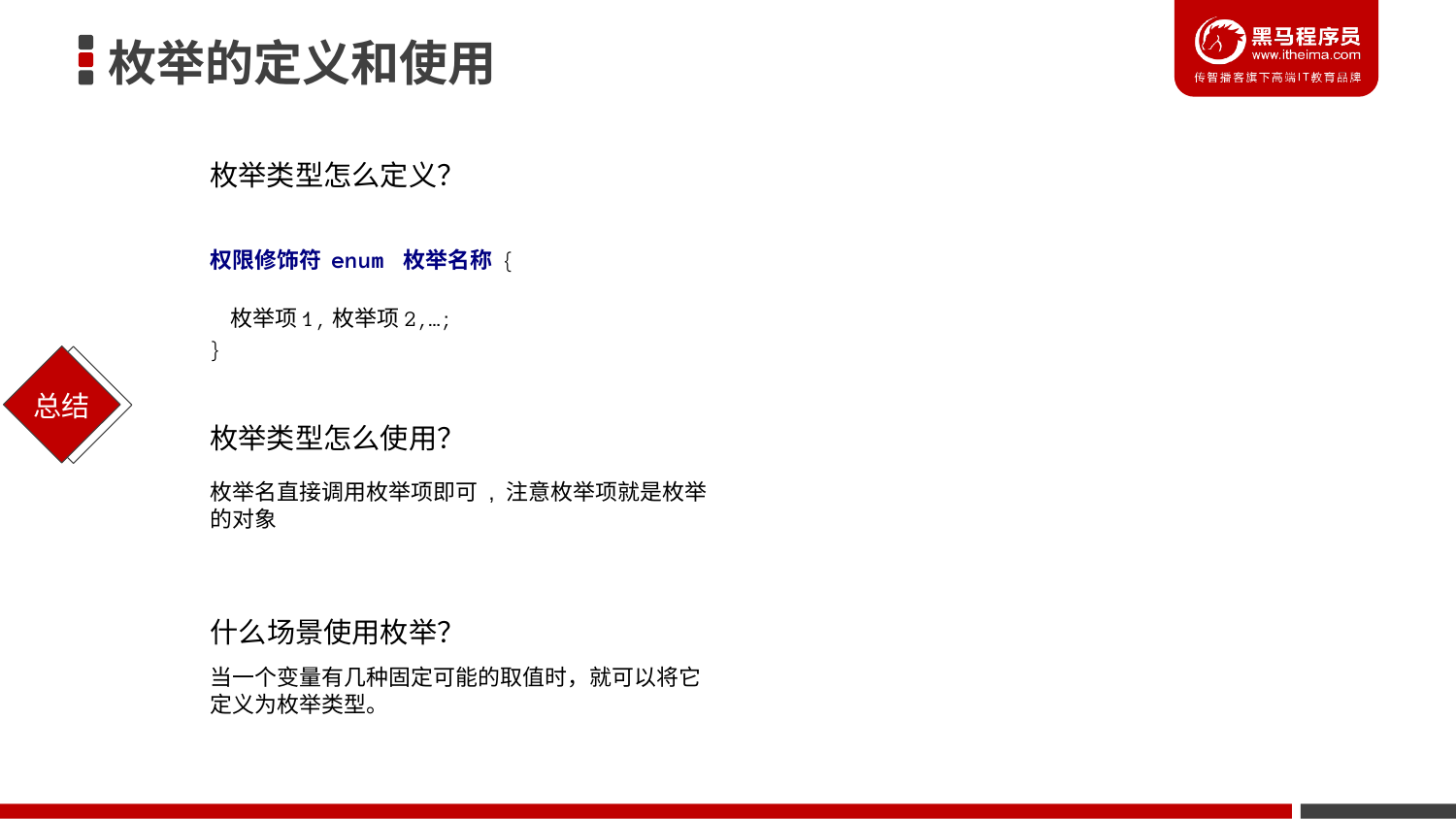

# 枚举的定义和使用
枚举类型怎么定义？
权限修饰符 enum 枚举名称 {
   枚举项1,枚举项2,…;
}
枚举类型怎么使用？
枚举名直接调用枚举项即可 , 注意枚举项就是枚举的对象
什么场景使用枚举？
当一个变量有几种固定可能的取值时，就可以将它定义为枚举类型。